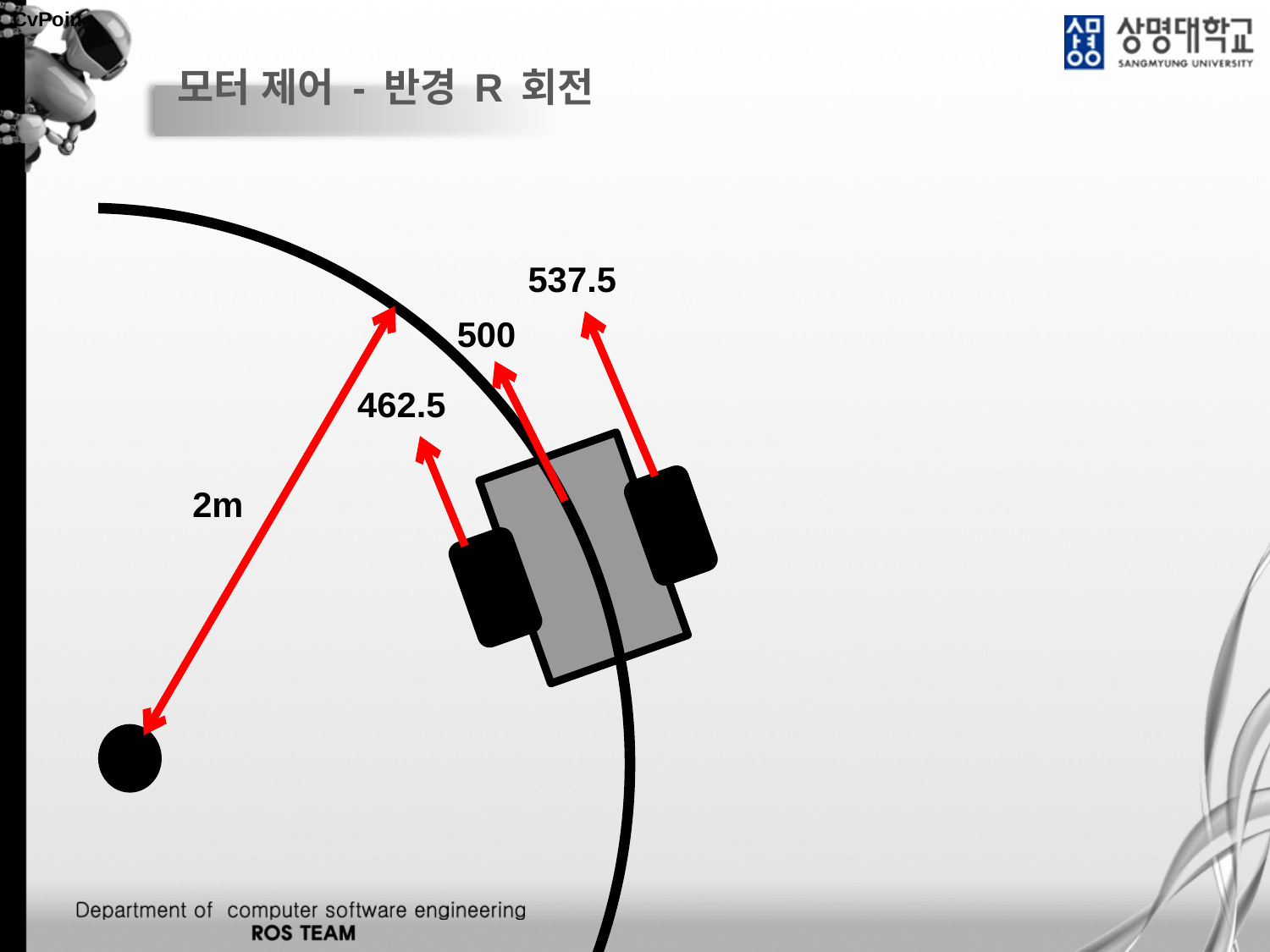

CvPoint
# 모터 제어 - 반경 R 회전

537.5
500
462.5

2m